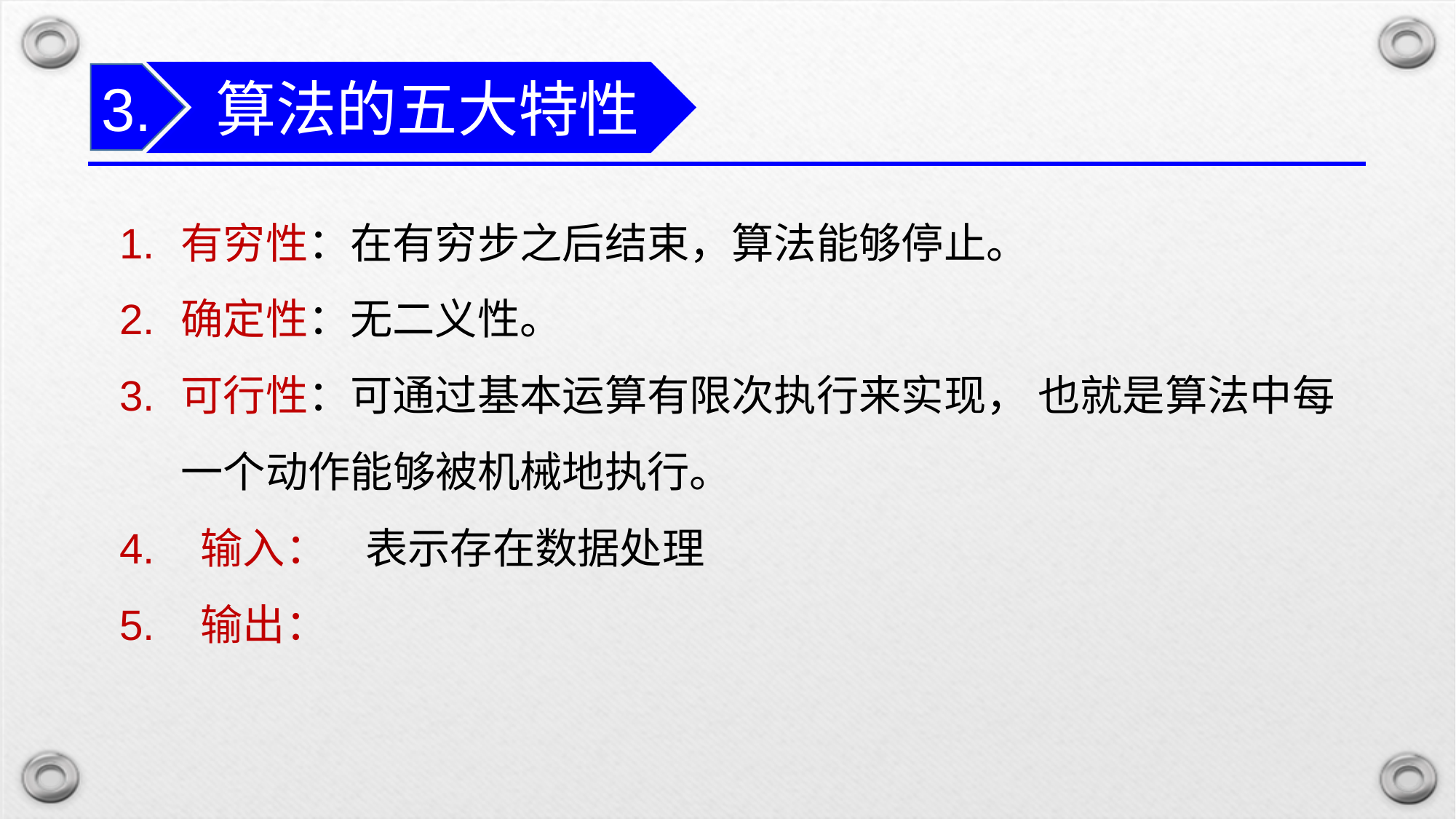

算法的五大特性

3.
有穷性：在有穷步之后结束，算法能够停止。
确定性：无二义性。
可行性：可通过基本运算有限次执行来实现， 也就是算法中每一个动作能够被机械地执行。
4.   输入：    表示存在数据处理
5.   输出：